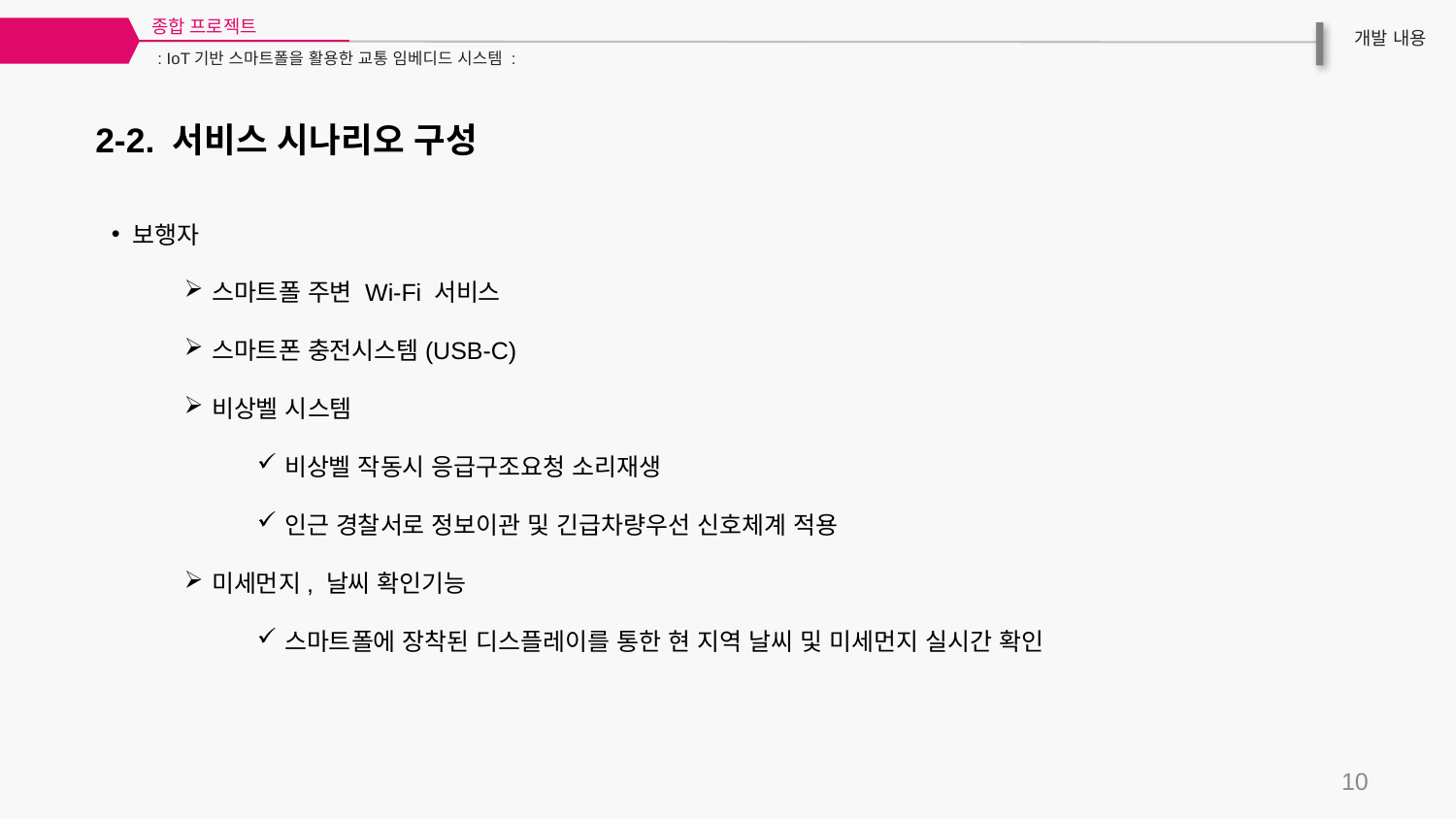

종합 프로젝트

03
개발 내용

: IoT기반 스마트폴을 활용한 교통 임베디드 시스템 :
2-2. 서비스 시나리오 구성
 보행자

스마트폴 주변 Wi-Fi 서비스

스마트폰 충전시스템(USB-C)

비상벨 시스템

비상벨 작동시 응급구조요청 소리재생

인근 경찰서로 정보이관 및 긴급차량우선 신호체계 적용

미세먼지, 날씨 확인기능

스마트폴에 장착된 디스플레이를 통한 현 지역 날씨 및 미세먼지 실시간 확인
10